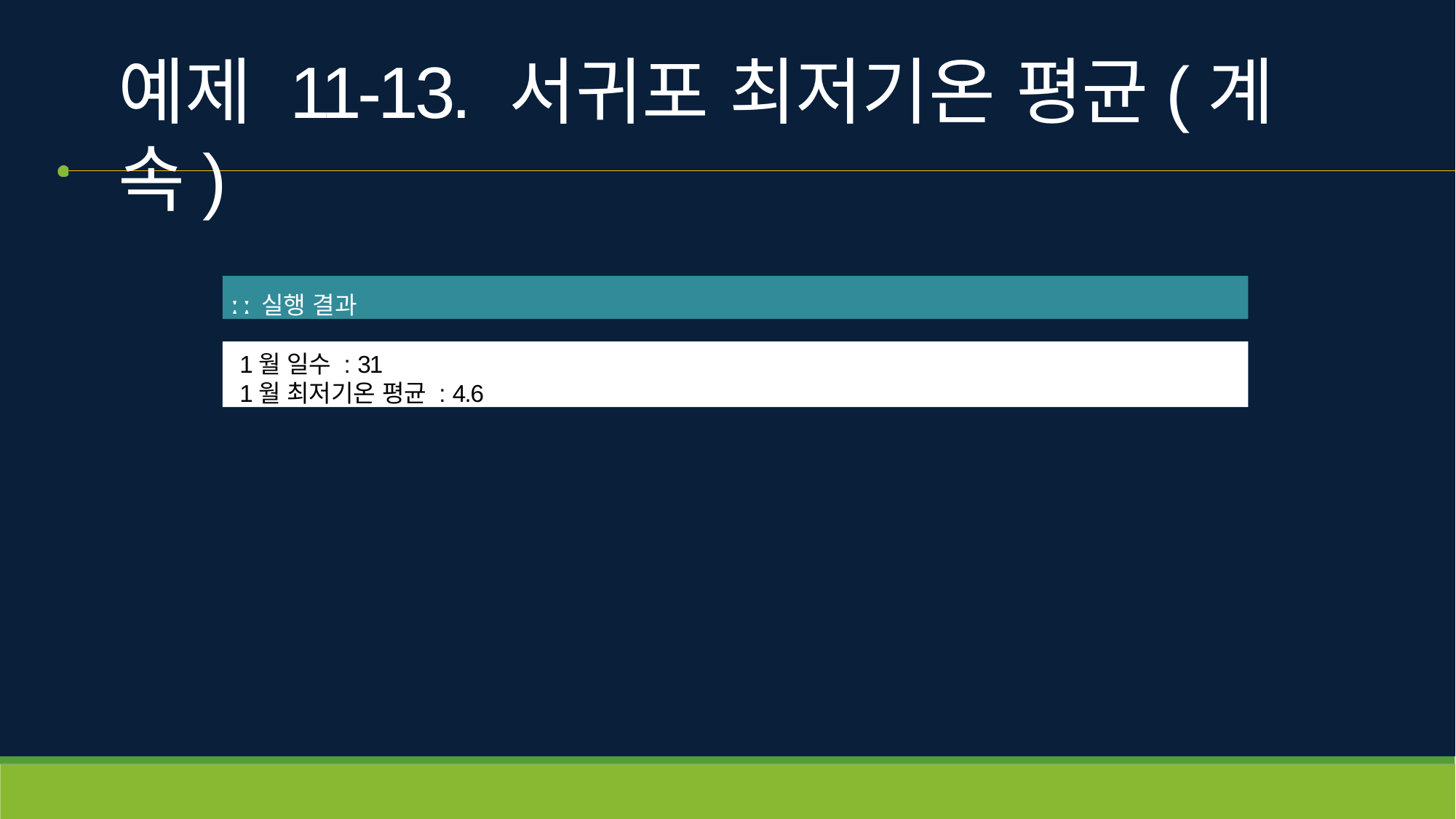

# 예제 11-13. 서귀포 최저기온 평균(계속)

ː ː 실행 결과
1월 일수 : 31
1월 최저기온 평균 : 4.6